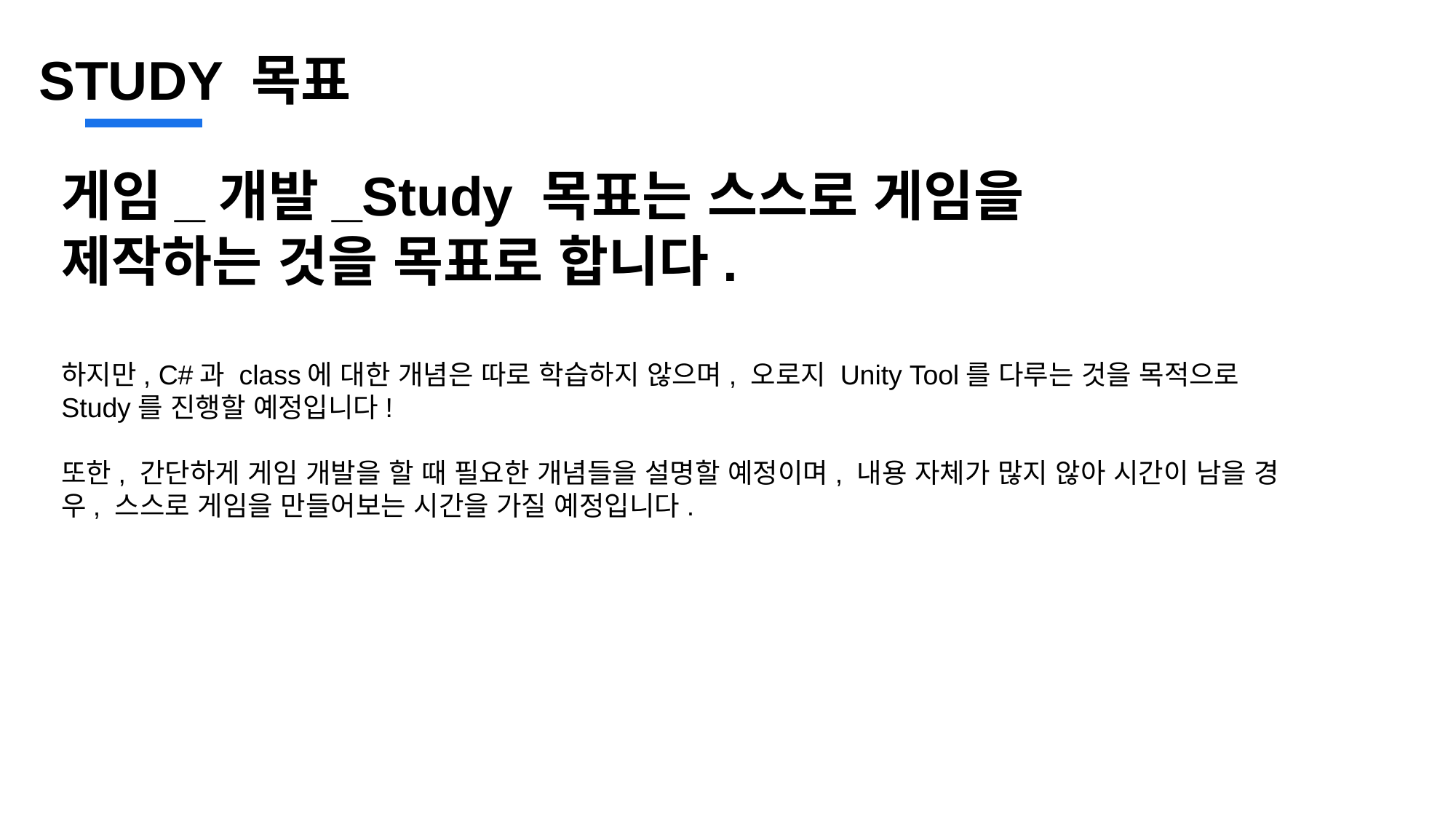

STUDY 목표
게임_개발_Study 목표는 스스로 게임을
제작하는 것을 목표로 합니다.

하지만, C#과 class에 대한 개념은 따로 학습하지 않으며, 오로지 Unity Tool를 다루는 것을 목적으로 Study를 진행할 예정입니다!

또한, 간단하게 게임 개발을 할 때 필요한 개념들을 설명할 예정이며, 내용 자체가 많지 않아 시간이 남을 경우, 스스로 게임을 만들어보는 시간을 가질 예정입니다.